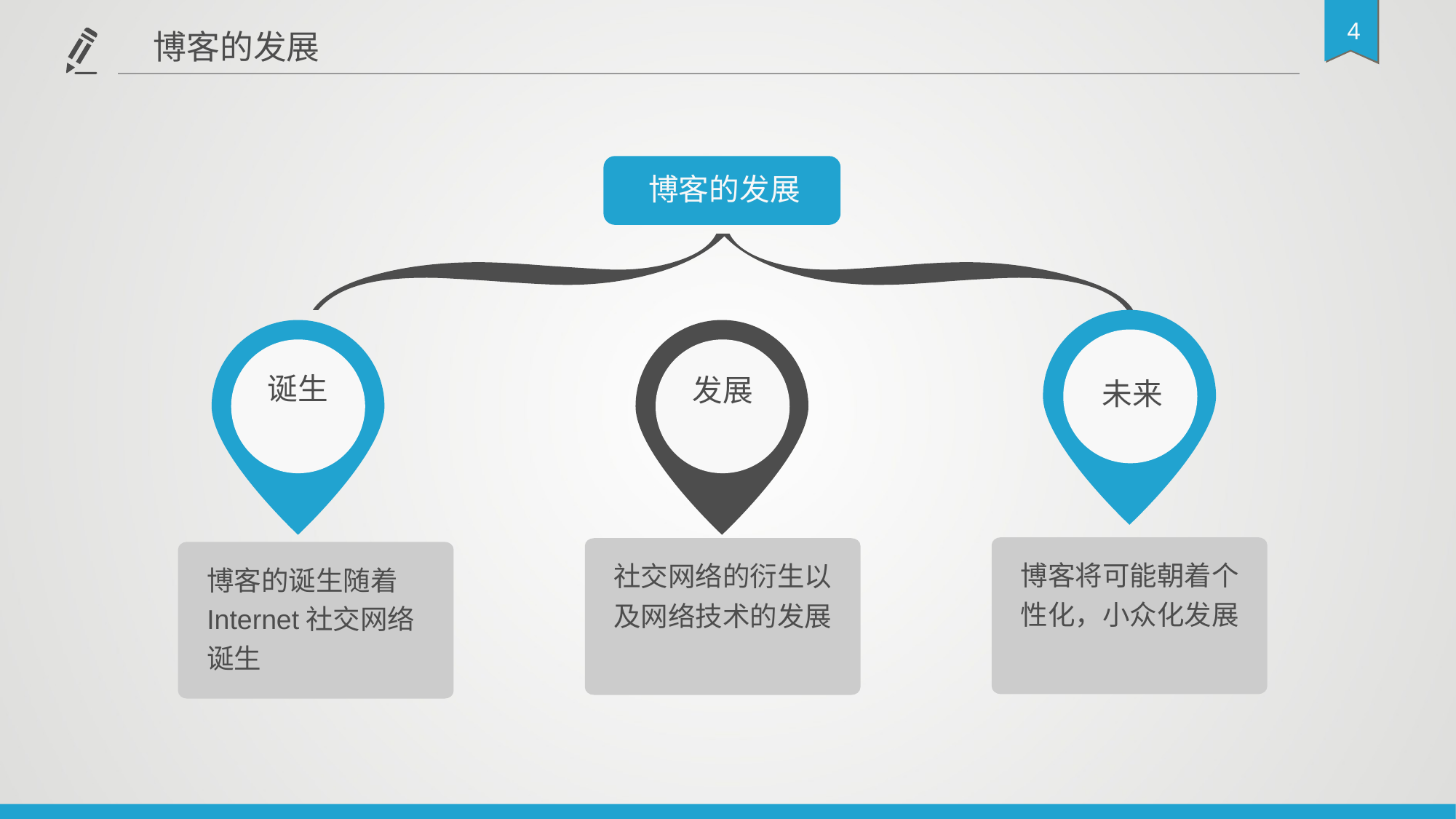

博客的发展

博客的发展

诞生
发展
未来

博客将可能朝着个性化，小众化发展

社交网络的衍生以及网络技术的发展

博客的诞生随着Internet社交网络诞生